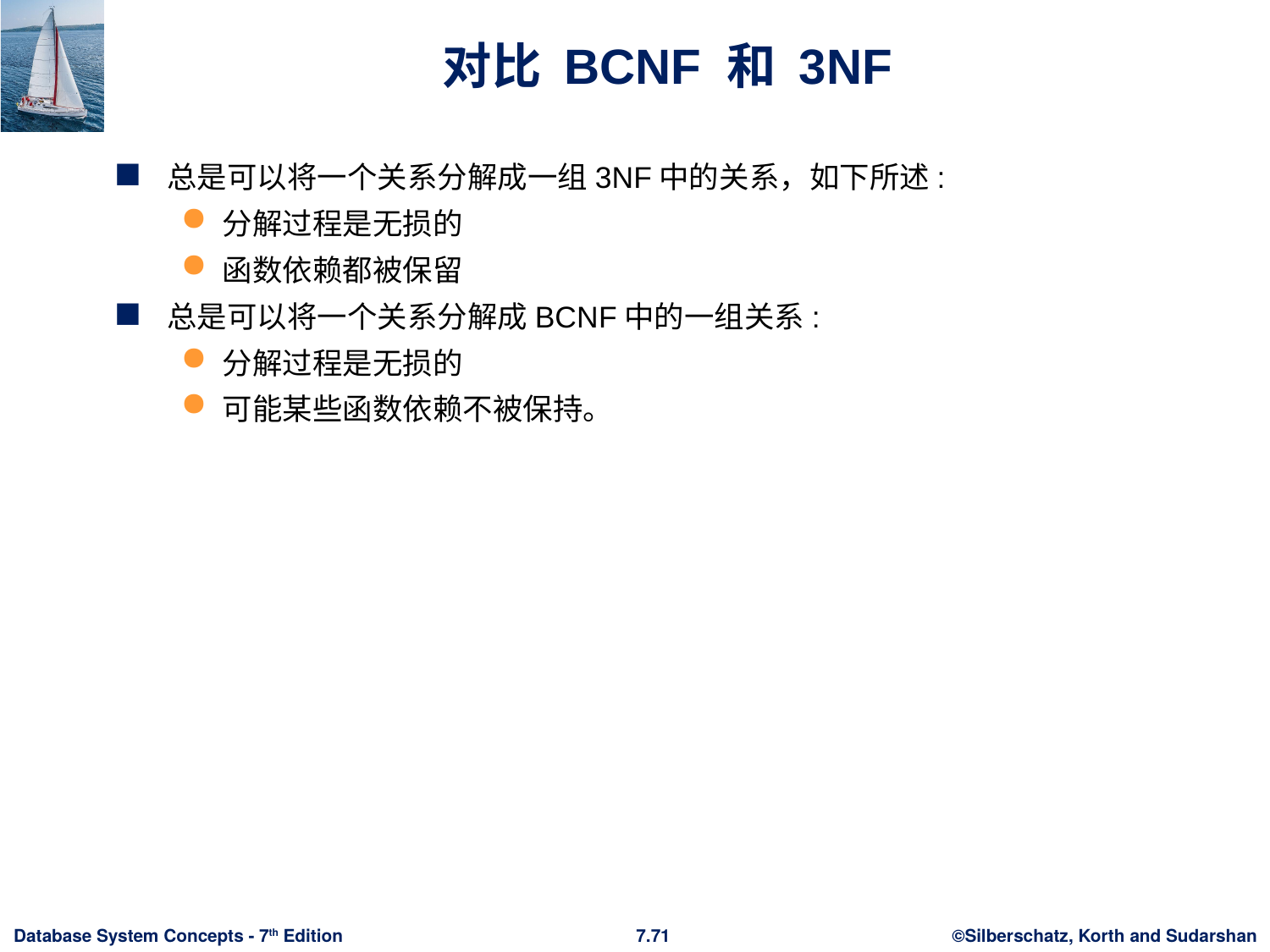

# 对比 BCNF 和 3NF
总是可以将一个关系分解成一组3NF中的关系，如下所述:
分解过程是无损的
函数依赖都被保留
总是可以将一个关系分解成BCNF中的一组关系:
分解过程是无损的
可能某些函数依赖不被保持。